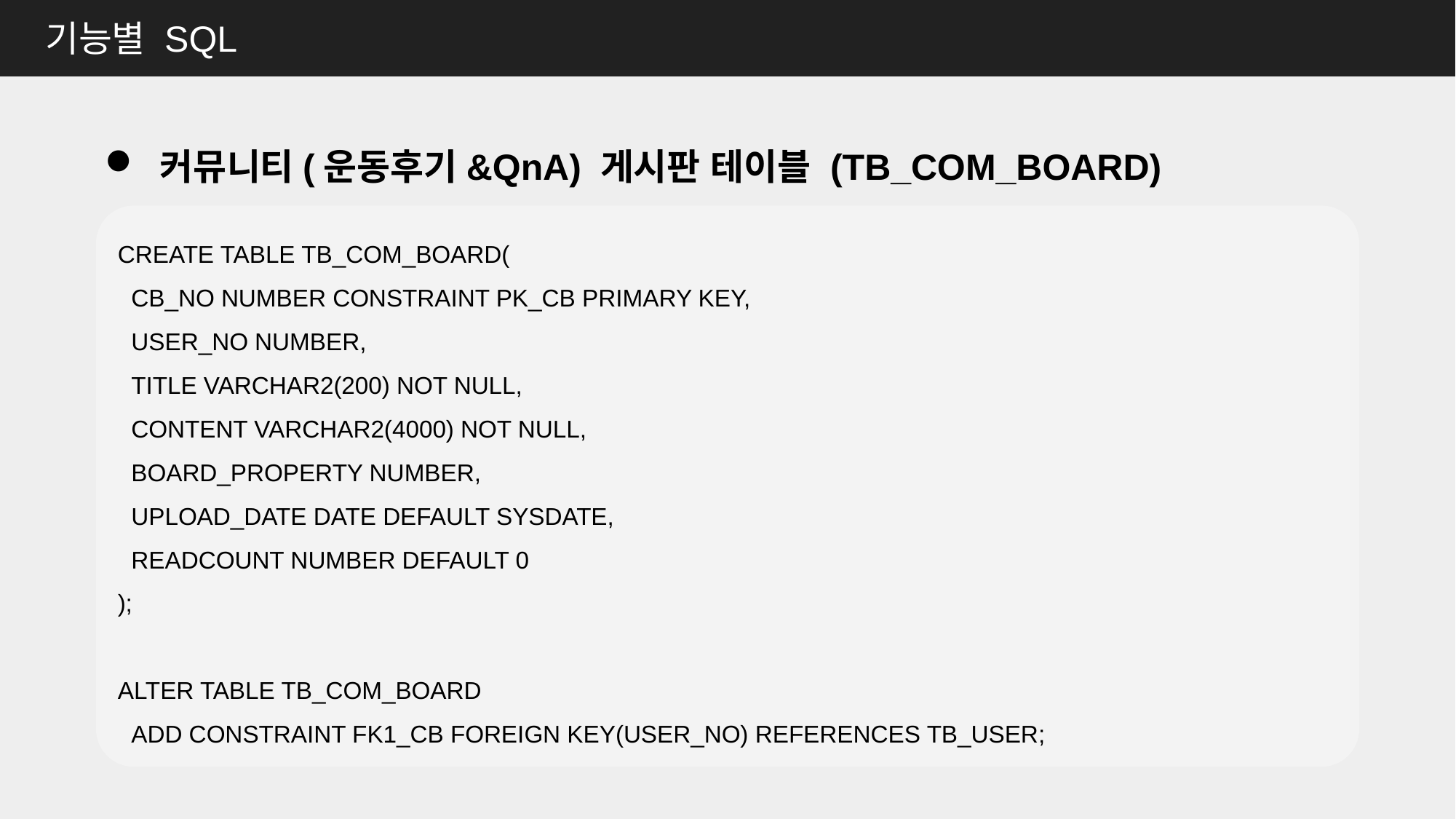

기능별 SQL
 커뮤니티(운동후기&QnA) 게시판 테이블 (TB_COM_BOARD)
CREATE TABLE TB_COM_BOARD(
  CB_NO NUMBER CONSTRAINT PK_CB PRIMARY KEY,
  USER_NO NUMBER,
  TITLE VARCHAR2(200) NOT NULL,
  CONTENT VARCHAR2(4000) NOT NULL,
  BOARD_PROPERTY NUMBER,
  UPLOAD_DATE DATE DEFAULT SYSDATE,
  READCOUNT NUMBER DEFAULT 0
);

ALTER TABLE TB_COM_BOARD
  ADD CONSTRAINT FK1_CB FOREIGN KEY(USER_NO) REFERENCES TB_USER;